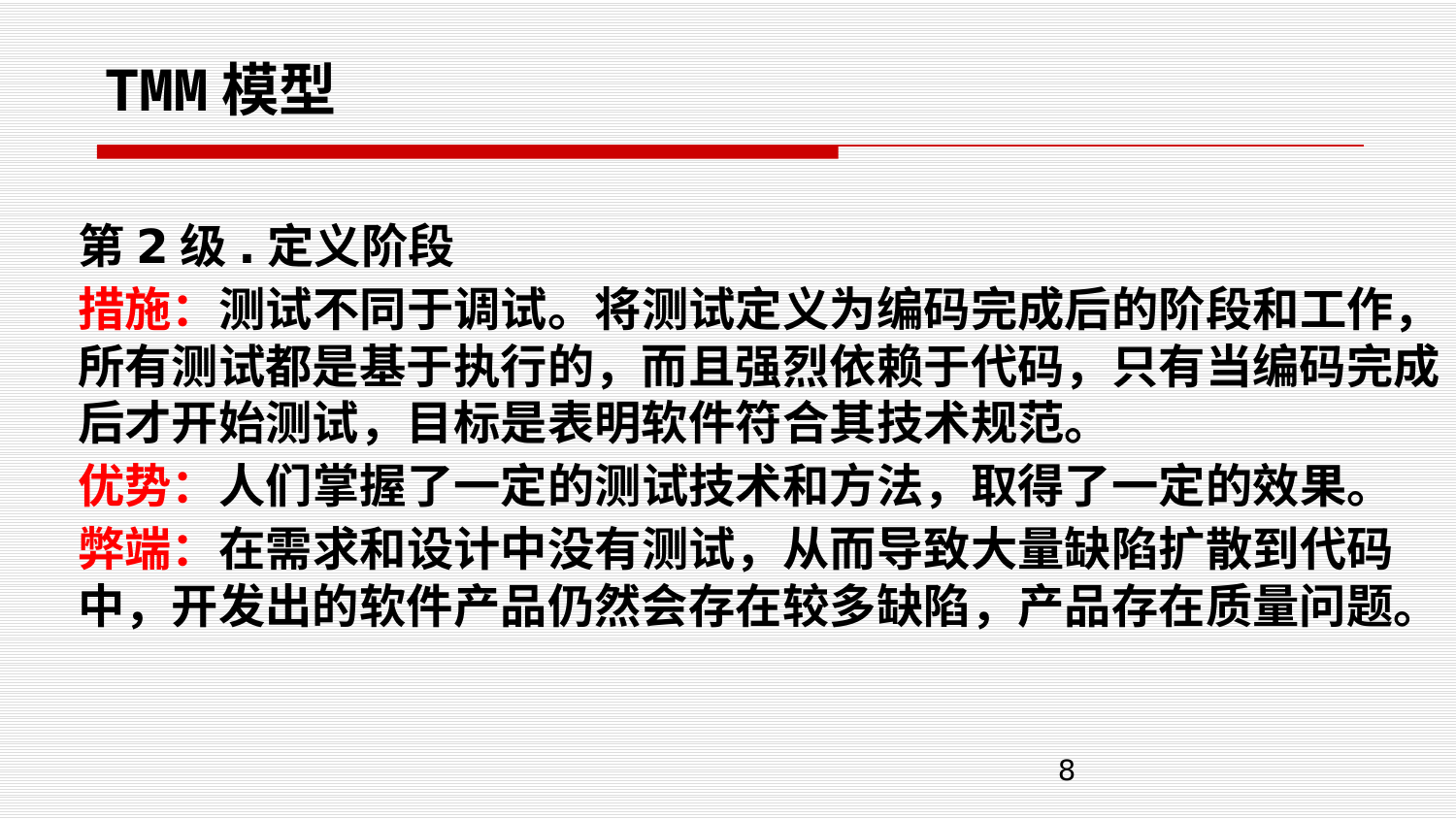

# TMM模型
第2级.定义阶段
措施：测试不同于调试。将测试定义为编码完成后的阶段和工作，所有测试都是基于执行的，而且强烈依赖于代码，只有当编码完成后才开始测试，目标是表明软件符合其技术规范。
优势：人们掌握了一定的测试技术和方法，取得了一定的效果。
弊端：在需求和设计中没有测试，从而导致大量缺陷扩散到代码中，开发出的软件产品仍然会存在较多缺陷，产品存在质量问题。

8